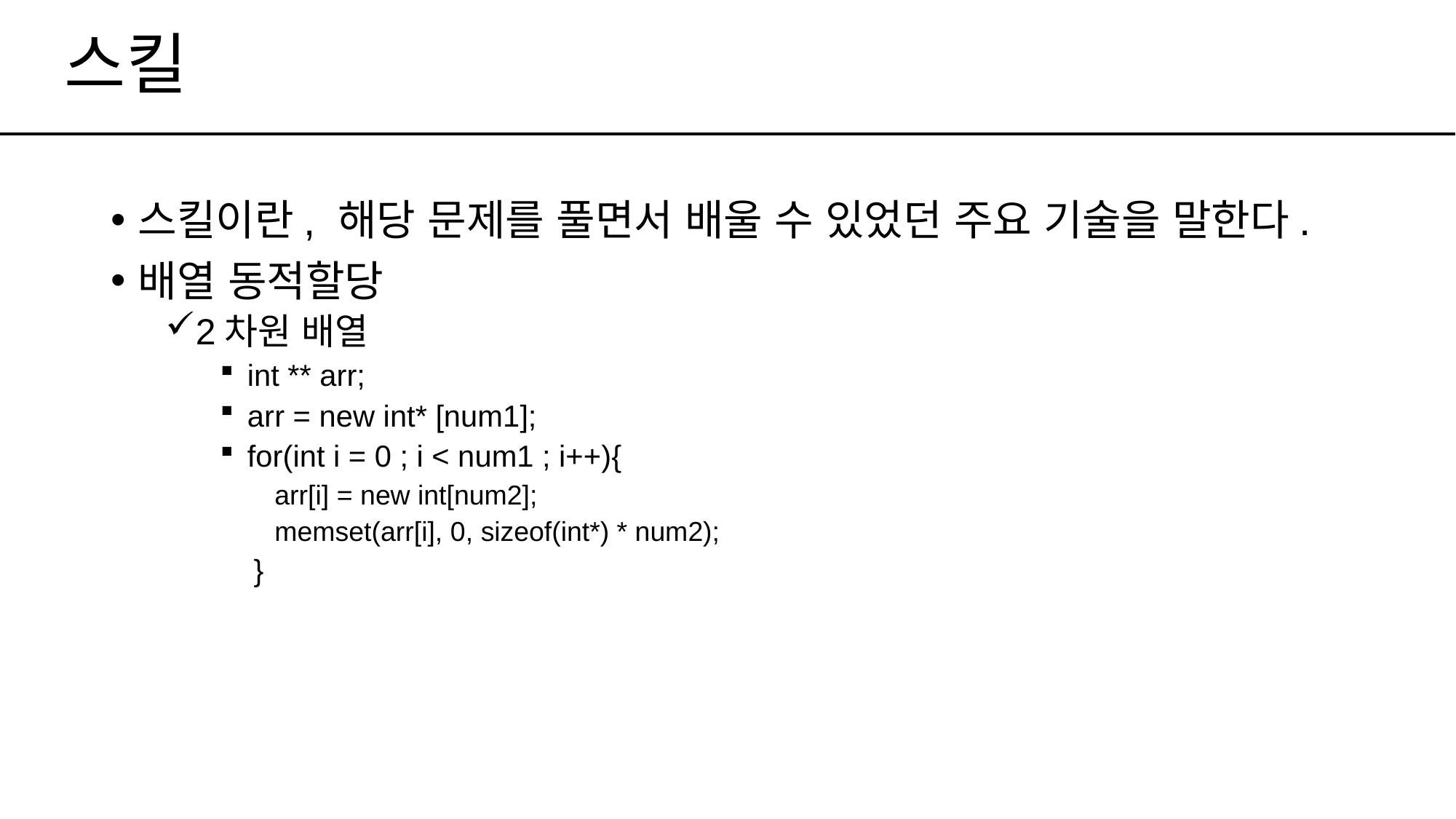

# 스킬
스킬이란, 해당 문제를 풀면서 배울 수 있었던 주요 기술을 말한다.
배열 동적할당
2차원 배열
int ** arr;
arr = new int* [num1];
for(int i = 0 ; i < num1 ; i++){
arr[i] = new int[num2];
memset(arr[i], 0, sizeof(int*) * num2);
    }